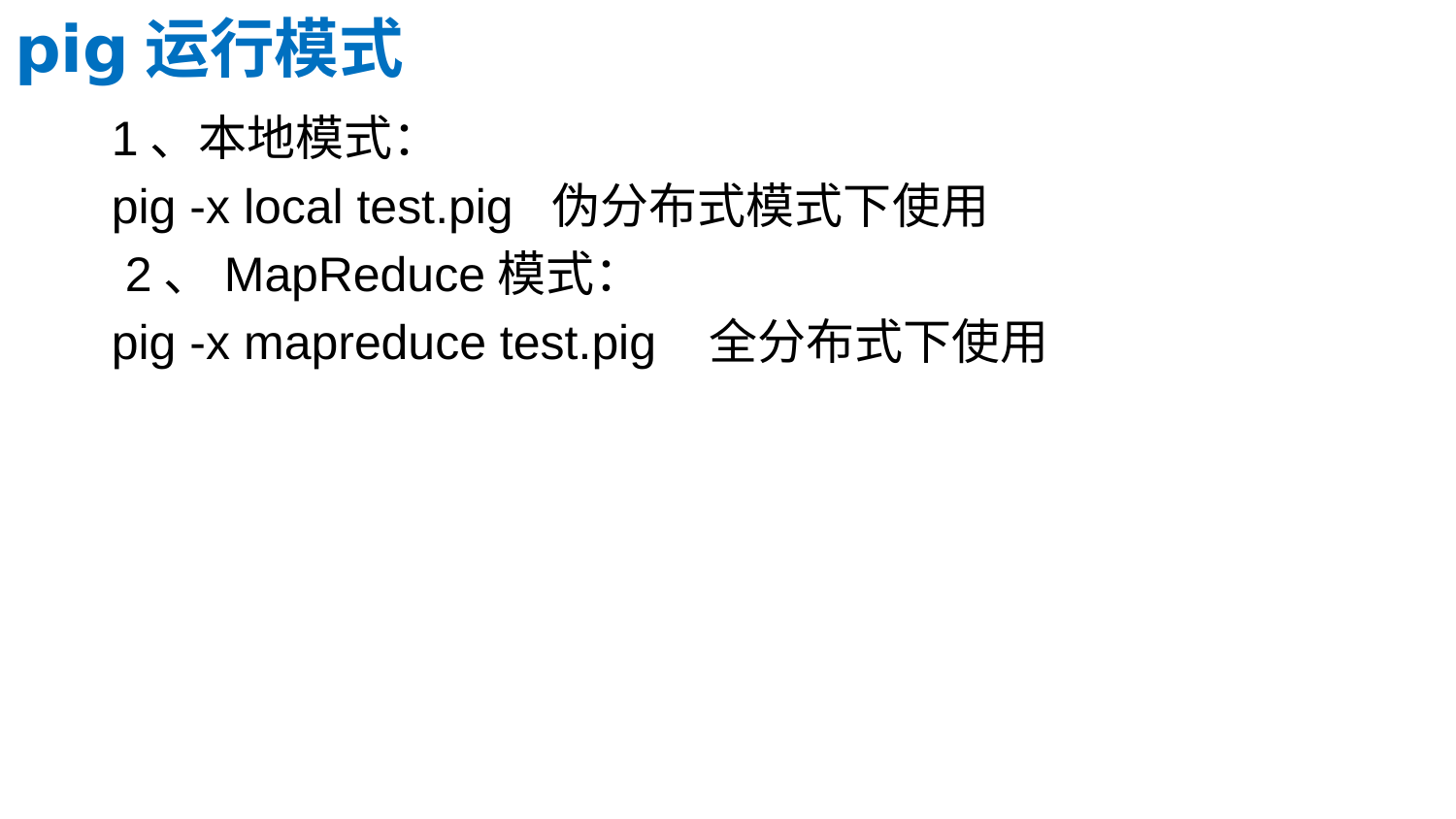

pig运行模式
1、本地模式：
pig -x local test.pig  伪分布式模式下使用
 2、MapReduce模式：
pig -x mapreduce test.pig   全分布式下使用